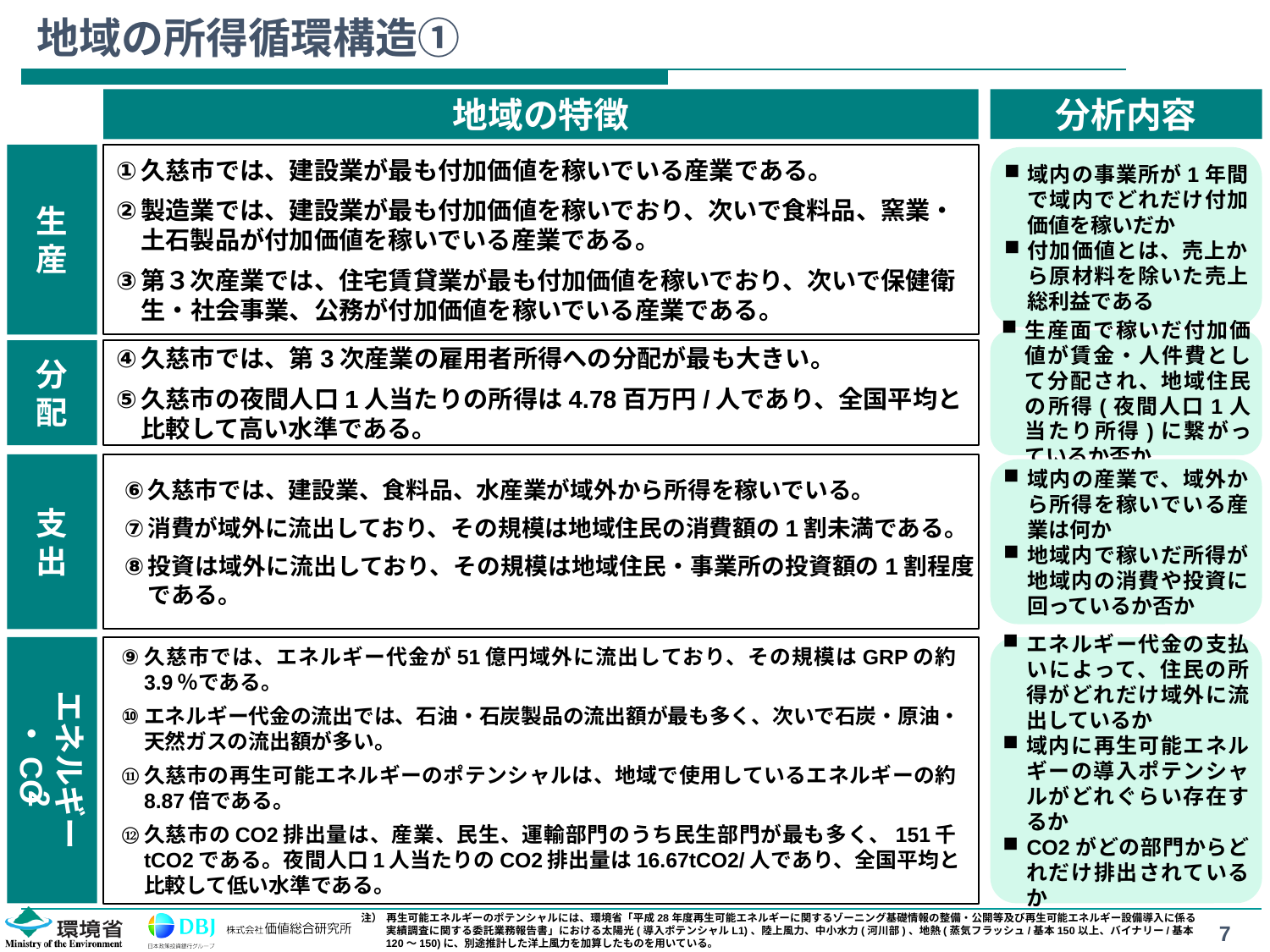

# 地域の所得循環構造①
地域の特徴
分析内容
生
産
久慈市では、建設業が最も付加価値を稼いでいる産業である。
製造業では、建設業が最も付加価値を稼いでおり、次いで食料品、窯業・土石製品が付加価値を稼いでいる産業である。
第３次産業では、住宅賃貸業が最も付加価値を稼いでおり、次いで保健衛生・社会事業、公務が付加価値を稼いでいる産業である。
域内の事業所が1年間で域内でどれだけ付加価値を稼いだか
付加価値とは、売上から原材料を除いた売上総利益である
生産面で稼いだ付加価値が賃金・人件費として分配され、地域住民の所得(夜間人口1人当たり所得)に繋がっているか否か
分
配
久慈市では、第3次産業の雇用者所得への分配が最も大きい。
久慈市の夜間人口1人当たりの所得は4.78百万円/人であり、全国平均と比較して高い水準である。
支
出
久慈市では、建設業、食料品、水産業が域外から所得を稼いでいる。
消費が域外に流出しており、その規模は地域住民の消費額の1割未満である。
投資は域外に流出しており、その規模は地域住民・事業所の投資額の1割程度である。
域内の産業で、域外から所得を稼いでいる産業は何か
地域内で稼いだ所得が地域内の消費や投資に回っているか否か
久慈市では、エネルギー代金が51億円域外に流出しており、その規模はGRPの約3.9％である。
エネルギー代金の流出では、石油・石炭製品の流出額が最も多く、次いで石炭・原油・天然ガスの流出額が多い。
久慈市の再生可能エネルギーのポテンシャルは、地域で使用しているエネルギーの約8.87倍である。
久慈市のCO2排出量は、産業、民生、運輸部門のうち民生部門が最も多く、151千tCO2である。夜間人口1人当たりのCO2排出量は16.67tCO2/人であり、全国平均と比較して低い水準である。
エネルギー
・CO2
エネルギー代金の支払いによって、住民の所得がどれだけ域外に流出しているか
域内に再生可能エネルギーの導入ポテンシャルがどれぐらい存在するか
CO2がどの部門からどれだけ排出されているか
2
注）	再生可能エネルギーのポテンシャルには、環境省「平成28年度再生可能エネルギーに関するゾーニング基礎情報の整備・公開等及び再生可能エネルギー設備導入に係る実績調査に関する委託業務報告書」における太陽光(導入ポテンシャルL1)、陸上風力、中小水力(河川部)、地熱(蒸気フラッシュ/基本150以上、バイナリー/基本120～150)に、別途推計した洋上風力を加算したものを用いている。
7